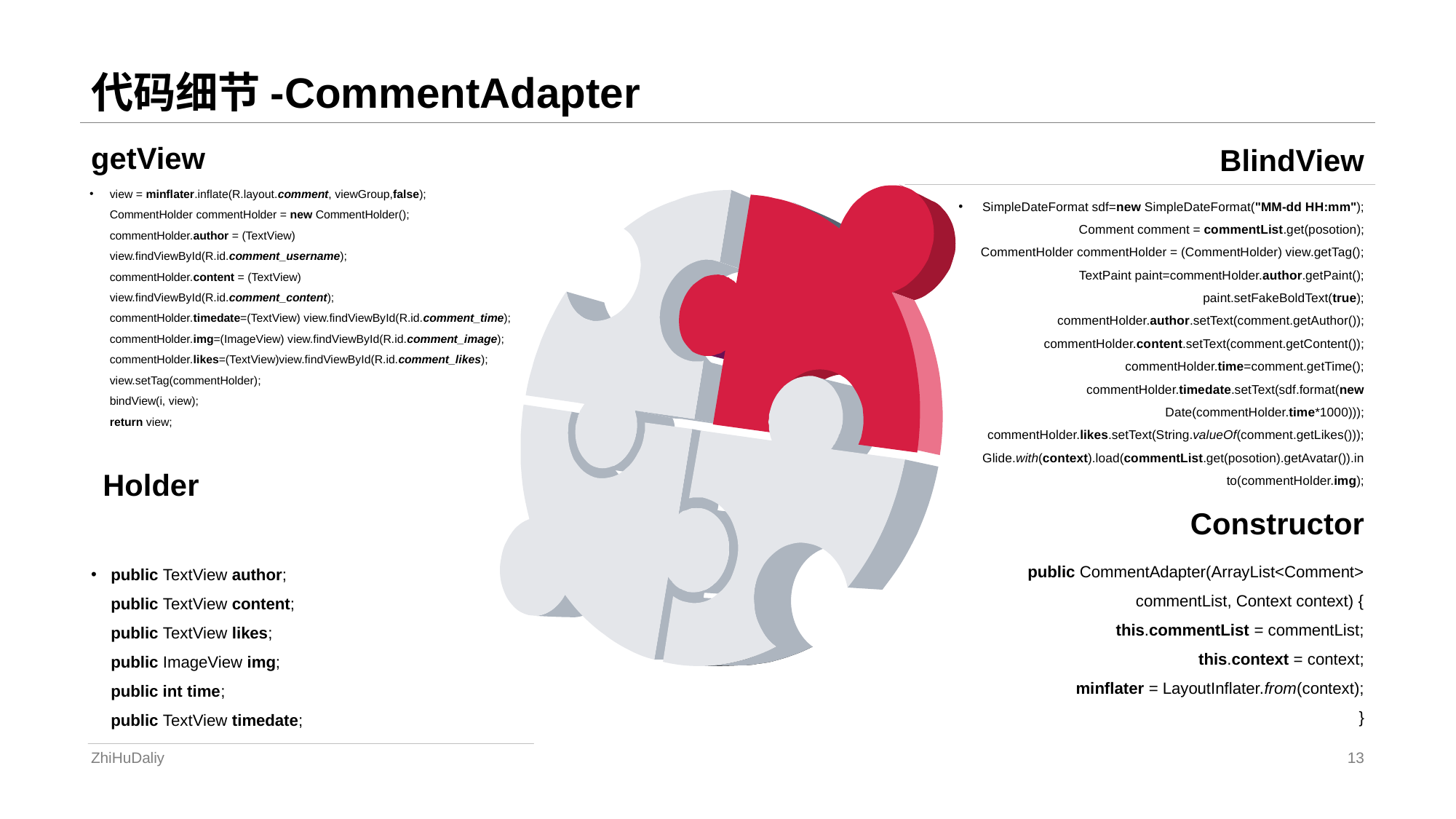

# 代码细节-CommentAdapter
getView
BlindView
view = minflater.inflate(R.layout.comment, viewGroup,false);
CommentHolder commentHolder = new CommentHolder();
commentHolder.author = (TextView) view.findViewById(R.id.comment_username);
commentHolder.content = (TextView) view.findViewById(R.id.comment_content);
commentHolder.timedate=(TextView) view.findViewById(R.id.comment_time);
commentHolder.img=(ImageView) view.findViewById(R.id.comment_image);
commentHolder.likes=(TextView)view.findViewById(R.id.comment_likes);
view.setTag(commentHolder);
bindView(i, view);
return view;

SimpleDateFormat sdf=new SimpleDateFormat("MM-dd HH:mm");
Comment comment = commentList.get(posotion);
CommentHolder commentHolder = (CommentHolder) view.getTag();
TextPaint paint=commentHolder.author.getPaint();
paint.setFakeBoldText(true);
commentHolder.author.setText(comment.getAuthor());
commentHolder.content.setText(comment.getContent());
commentHolder.time=comment.getTime();
commentHolder.timedate.setText(sdf.format(new Date(commentHolder.time*1000)));
commentHolder.likes.setText(String.valueOf(comment.getLikes()));
Glide.with(context).load(commentList.get(posotion).getAvatar()).into(commentHolder.img);
Holder
Constructor
public CommentAdapter(ArrayList<Comment> commentList, Context context) {
    this.commentList = commentList;
    this.context = context;
    minflater = LayoutInflater.from(context);
}
public TextView author;
public TextView content;
public TextView likes;
public ImageView img;
public int time;
public TextView timedate;
ZhiHuDaliy
13